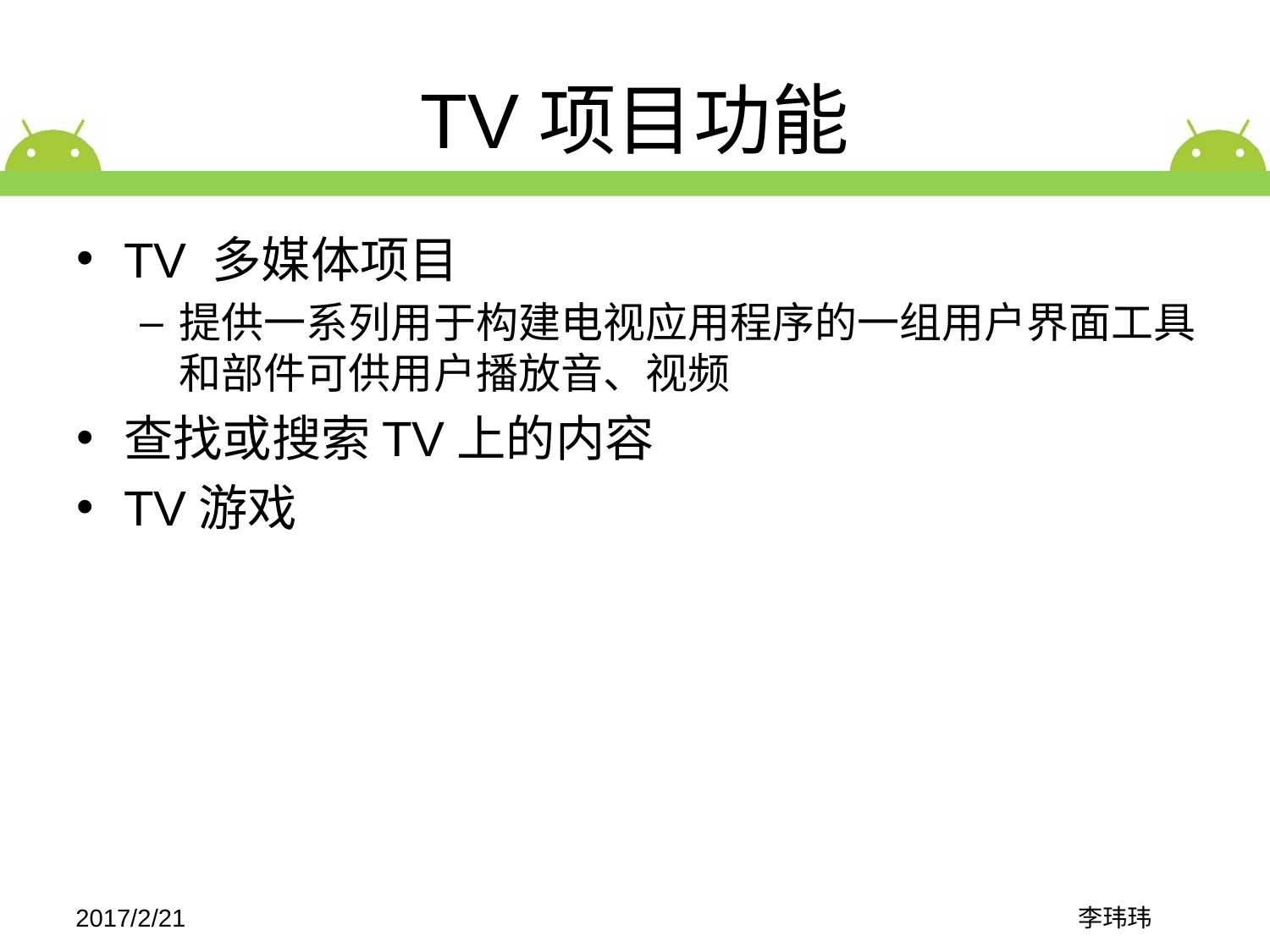

# TV项目功能
TV 多媒体项目
提供一系列用于构建电视应用程序的一组用户界面工具和部件可供用户播放音、视频
查找或搜索TV上的内容
TV游戏